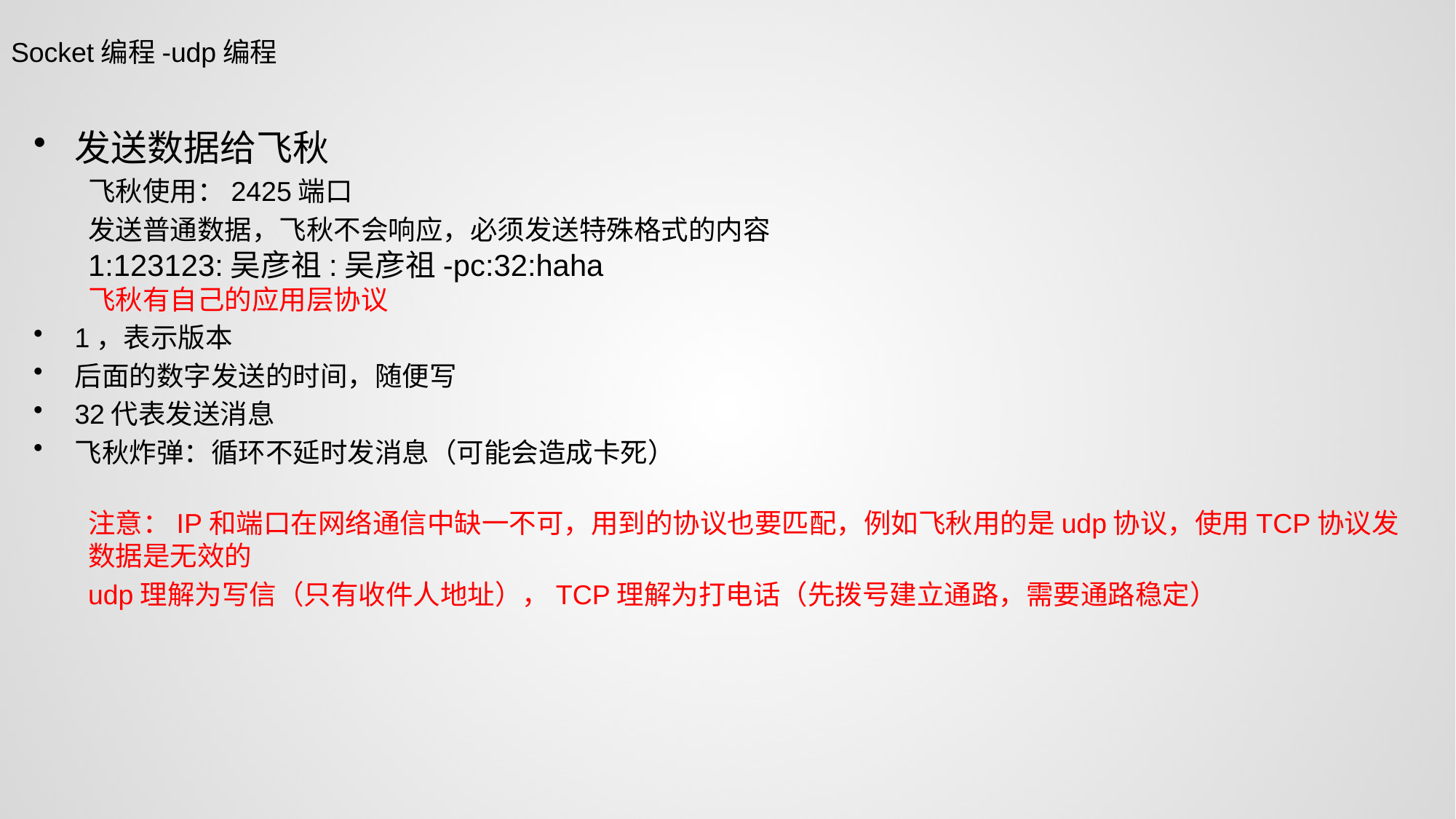

Socket编程-udp编程
发送数据给飞秋
飞秋使用：2425端口
发送普通数据，飞秋不会响应，必须发送特殊格式的内容
1:123123:吴彦祖:吴彦祖-pc:32:haha
飞秋有自己的应用层协议
1，表示版本
后面的数字发送的时间，随便写
32代表发送消息
飞秋炸弹：循环不延时发消息（可能会造成卡死）
注意：IP和端口在网络通信中缺一不可，用到的协议也要匹配，例如飞秋用的是udp协议，使用TCP协议发数据是无效的
udp理解为写信（只有收件人地址），TCP理解为打电话（先拨号建立通路，需要通路稳定）